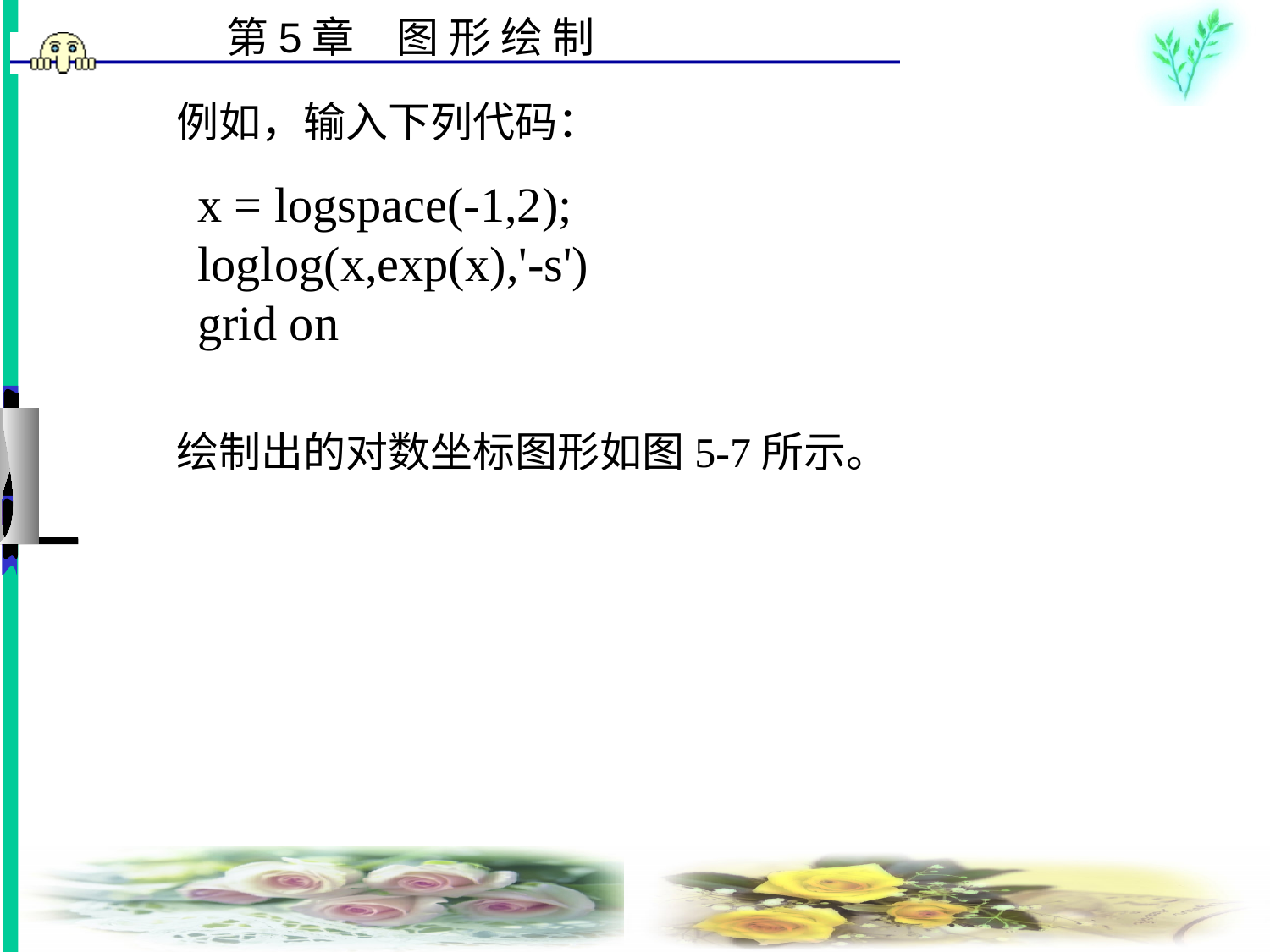

# 例如，输入下列代码：　 　　绘制出的对数坐标图形如图5-7所示。
x = logspace(-1,2);
loglog(x,exp(x),'-s')
grid on